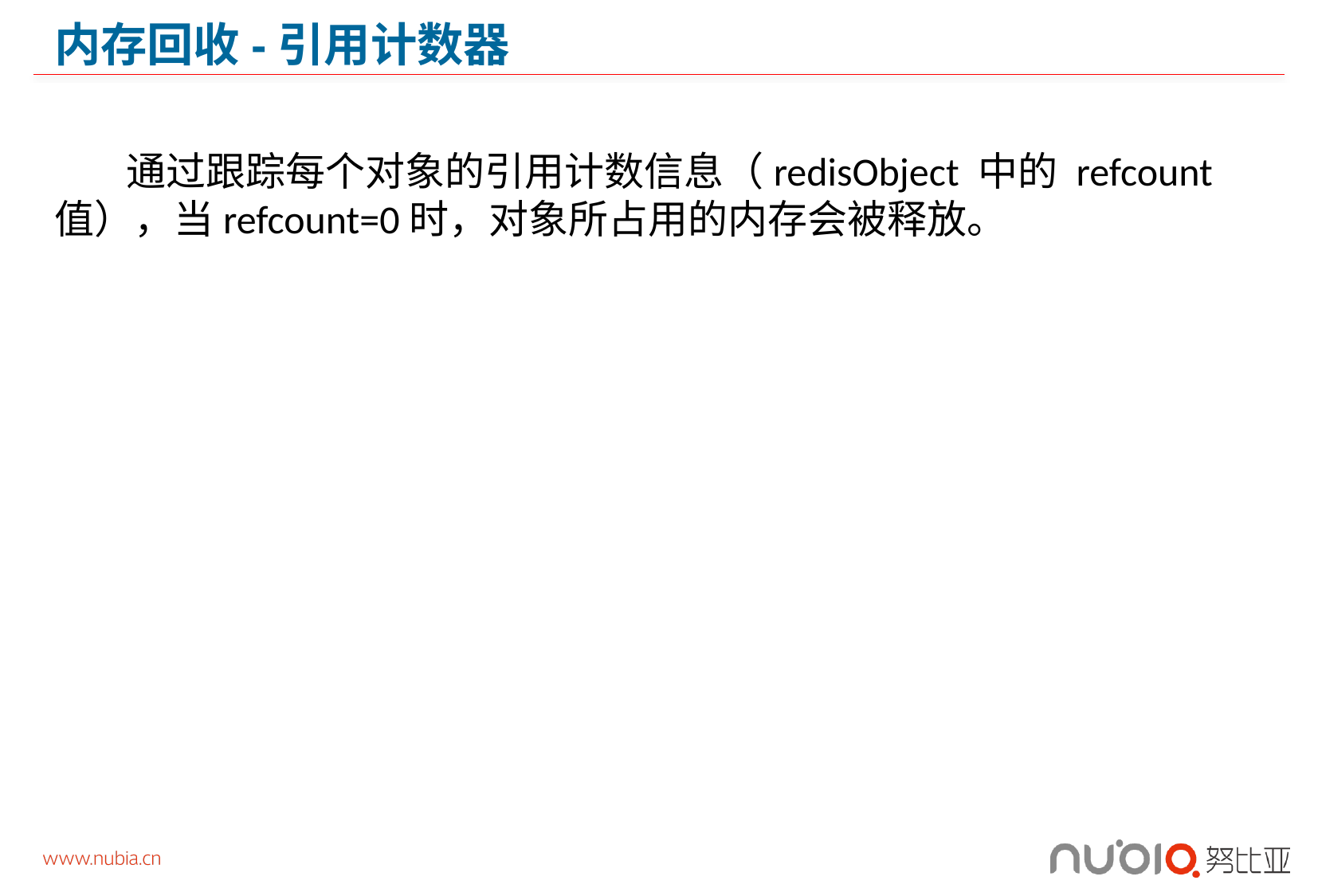

# 内存回收-引用计数器
       通过跟踪每个对象的引用计数信息（redisObject 中的 refcount值），当refcount=0时，对象所占用的内存会被释放。